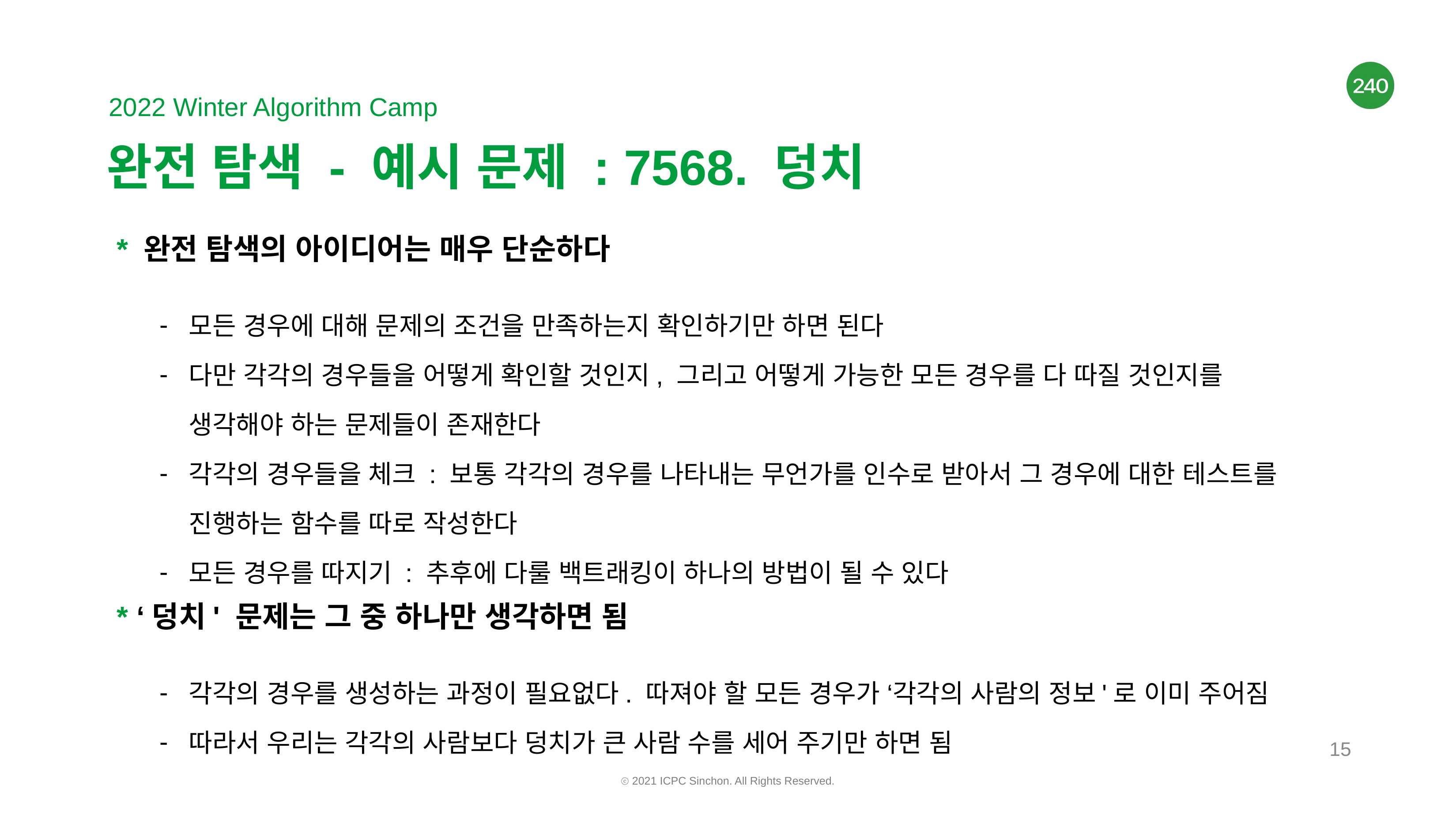

# 완전 탐색 - 예시 문제 : 7568. 덩치
* 완전 탐색의 아이디어는 매우 단순하다
모든 경우에 대해 문제의 조건을 만족하는지 확인하기만 하면 된다
다만 각각의 경우들을 어떻게 확인할 것인지, 그리고 어떻게 가능한 모든 경우를 다 따질 것인지를 생각해야 하는 문제들이 존재한다
각각의 경우들을 체크 : 보통 각각의 경우를 나타내는 무언가를 인수로 받아서 그 경우에 대한 테스트를 진행하는 함수를 따로 작성한다
모든 경우를 따지기 : 추후에 다룰 백트래킹이 하나의 방법이 될 수 있다
* ‘덩치' 문제는 그 중 하나만 생각하면 됨
각각의 경우를 생성하는 과정이 필요없다. 따져야 할 모든 경우가 ‘각각의 사람의 정보'로 이미 주어짐
따라서 우리는 각각의 사람보다 덩치가 큰 사람 수를 세어 주기만 하면 됨
15
ⓒ 2021 ICPC Sinchon. All Rights Reserved.